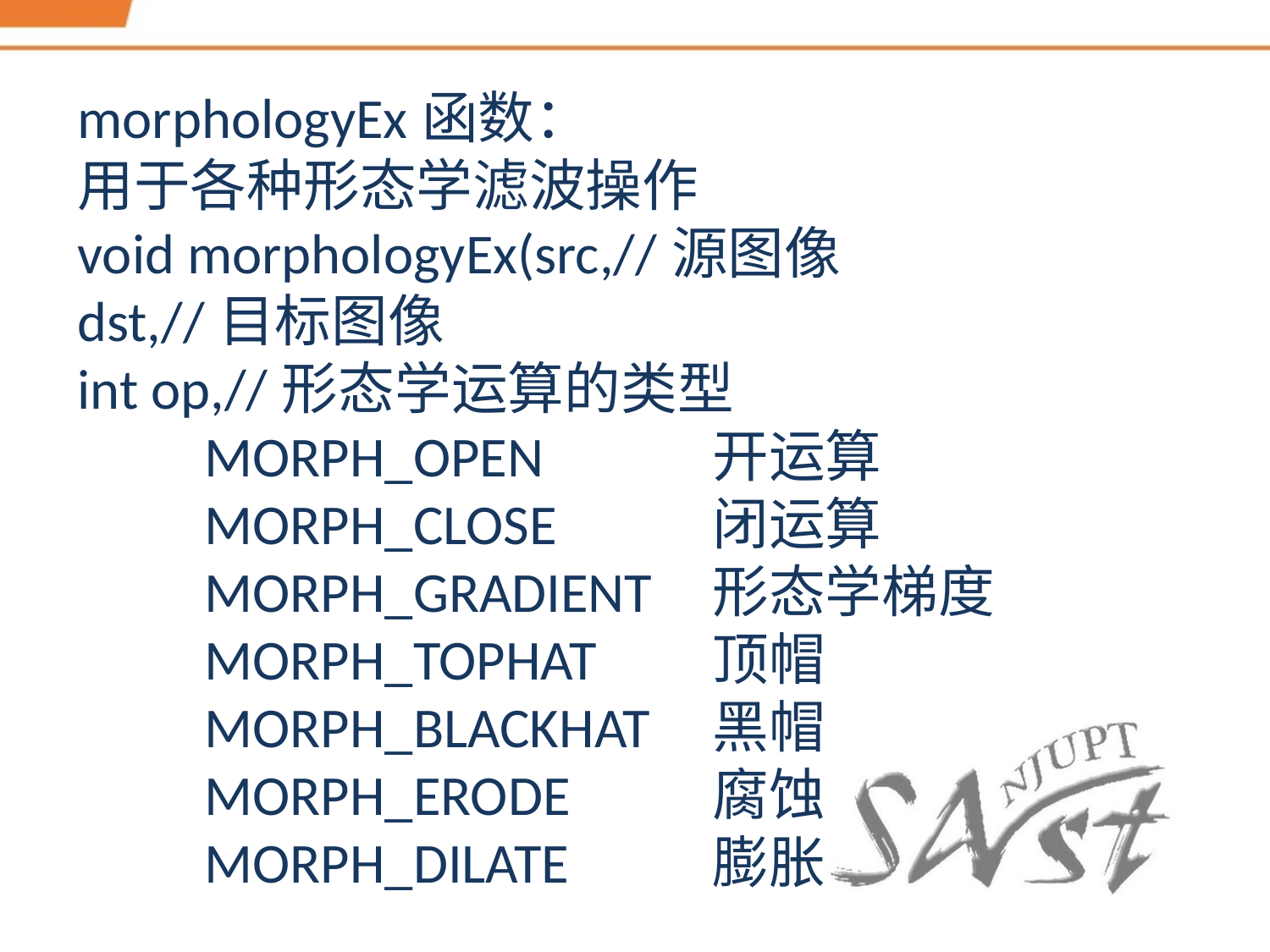

morphologyEx函数：
用于各种形态学滤波操作
void morphologyEx(src,//源图像
dst,//目标图像
int op,//形态学运算的类型
MORPH_OPEN		开运算
MORPH_CLOSE		闭运算
MORPH_GRADIENT	形态学梯度
MORPH_TOPHAT	顶帽
MORPH_BLACKHAT	黑帽
MORPH_ERODE		腐蚀
MORPH_DILATE		膨胀